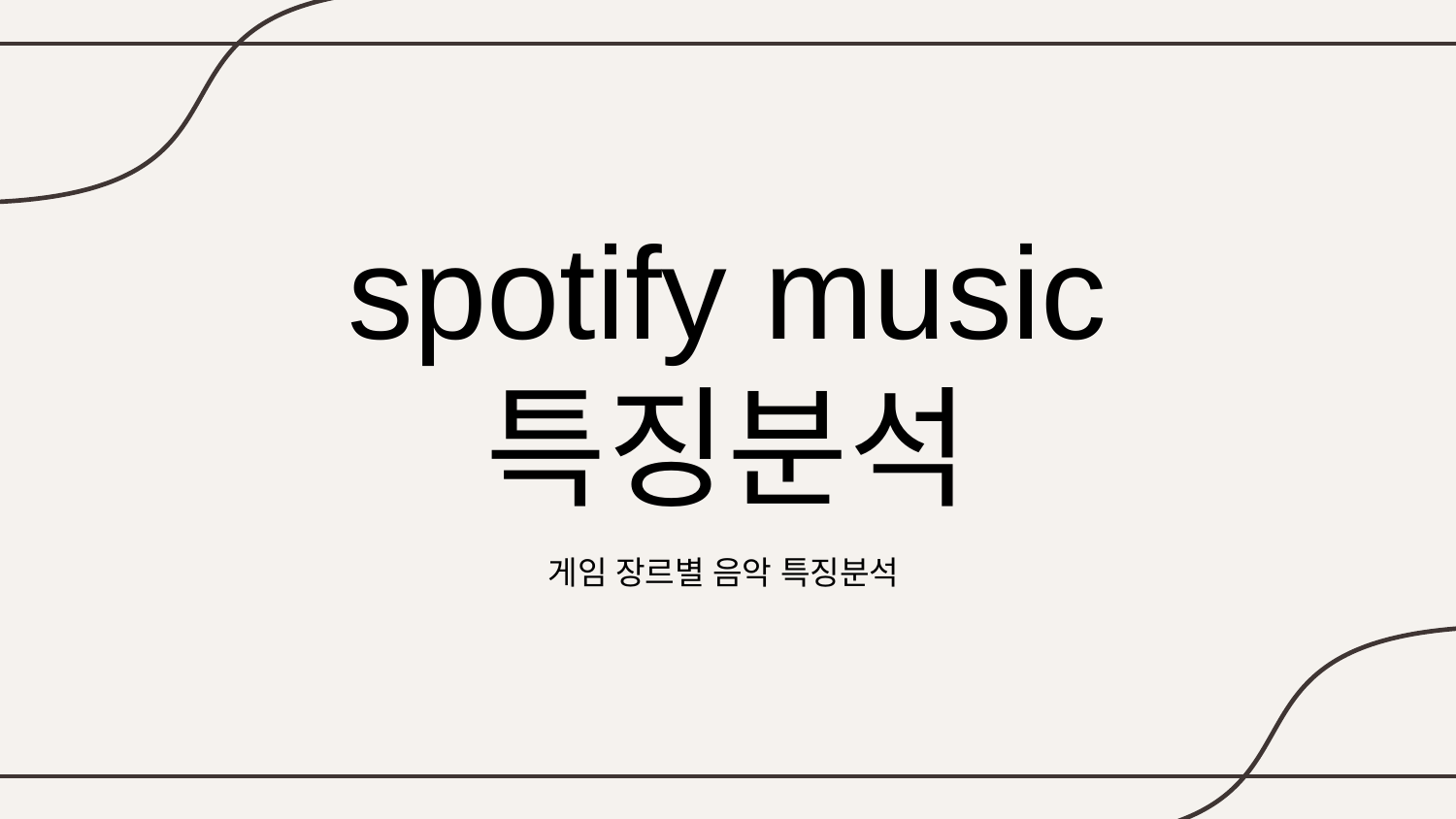

# spotify music
특징분석
게임 장르별 음악 특징분석